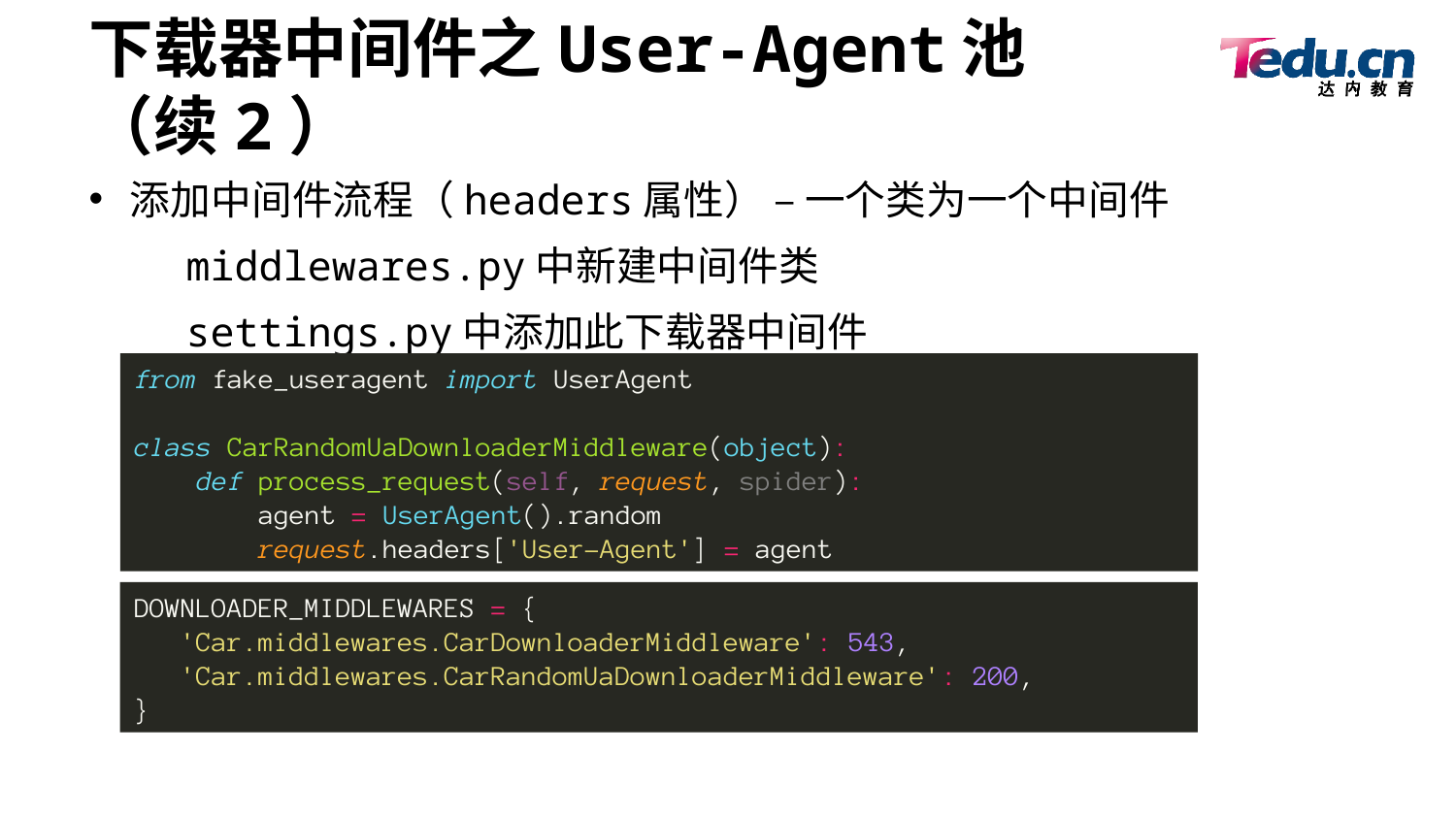

# 下载器中间件之User-Agent池（续2）
添加中间件流程（headers属性） – 一个类为一个中间件
    middlewares.py中新建中间件类
    settings.py中添加此下载器中间件
from fake_useragent import UserAgent
class CarRandomUaDownloaderMiddleware(object):
    def process_request(self, request, spider):
        agent = UserAgent().random
        request.headers['User-Agent'] = agent
DOWNLOADER_MIDDLEWARES = {
   'Car.middlewares.CarDownloaderMiddleware': 543,
   'Car.middlewares.CarRandomUaDownloaderMiddleware': 200,
}